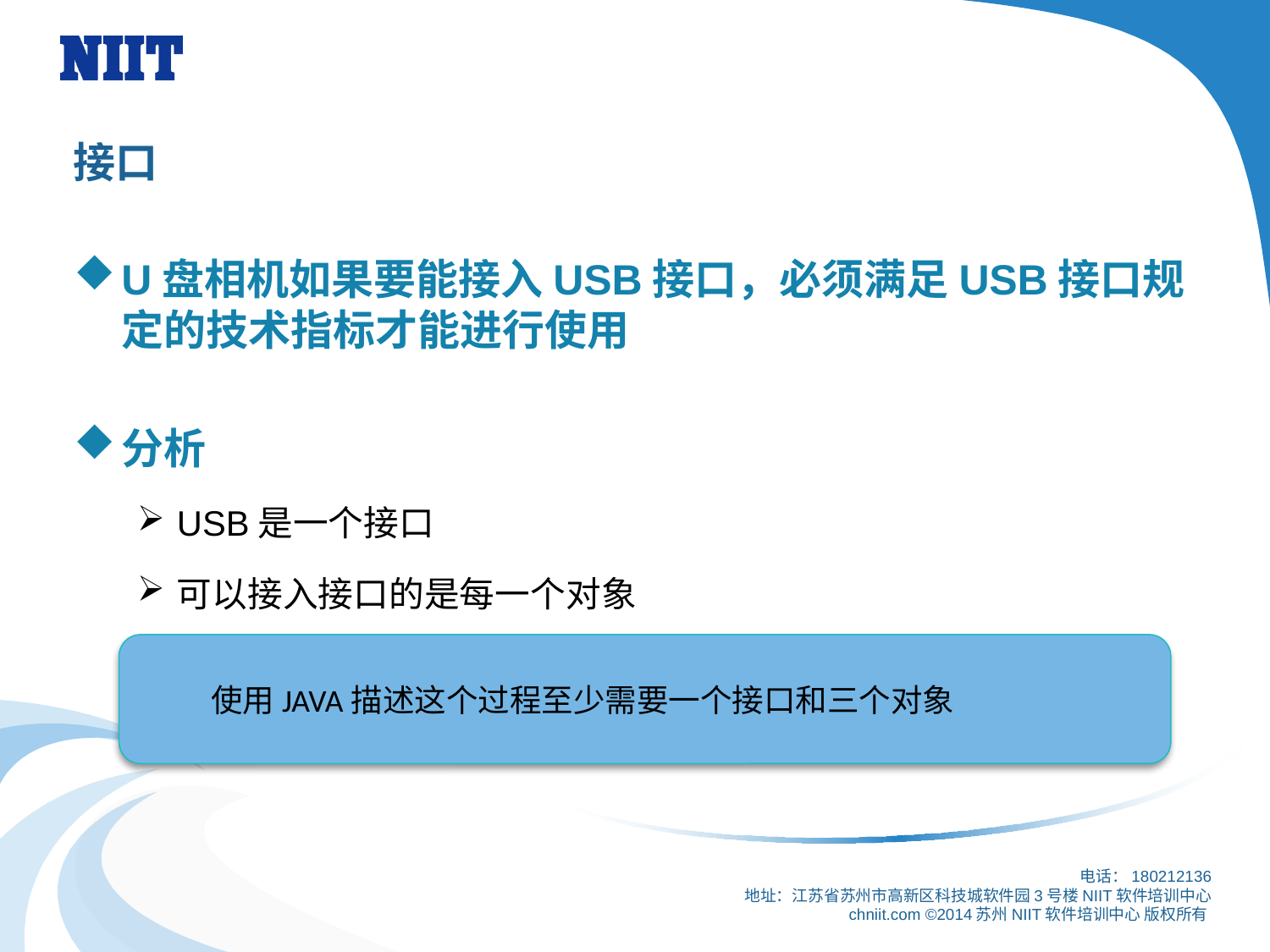

# 接口
U盘相机如果要能接入USB接口，必须满足USB接口规定的技术指标才能进行使用

分析
USB是一个接口
可以接入接口的是每一个对象

使用JAVA描述这个过程至少需要一个接口和三个对象